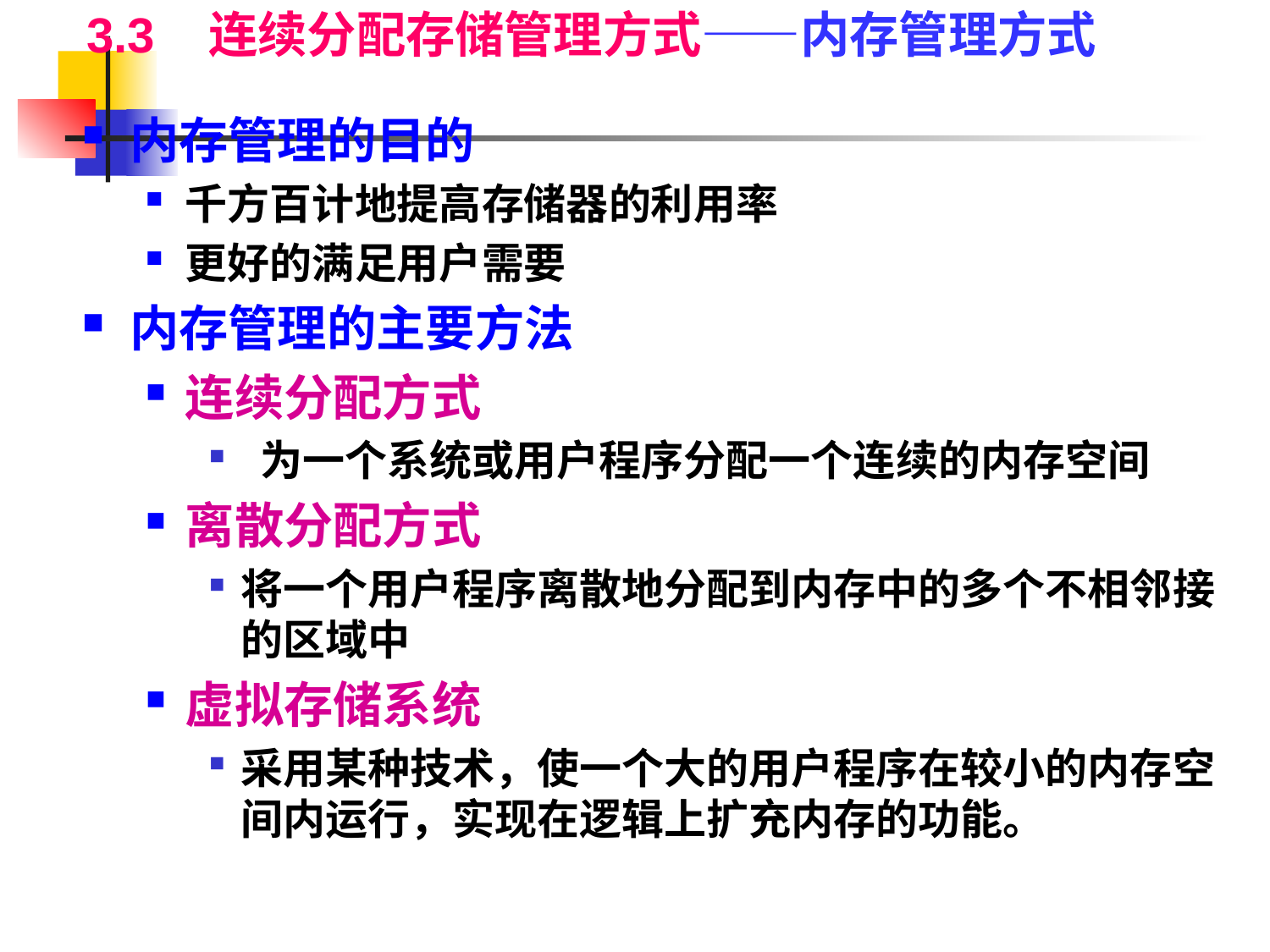

3.3   连续分配存储管理方式——内存管理方式
内存管理的目的
千方百计地提高存储器的利用率
更好的满足用户需要
内存管理的主要方法
连续分配方式
 为一个系统或用户程序分配一个连续的内存空间
离散分配方式
将一个用户程序离散地分配到内存中的多个不相邻接的区域中
虚拟存储系统
采用某种技术，使一个大的用户程序在较小的内存空间内运行，实现在逻辑上扩充内存的功能。